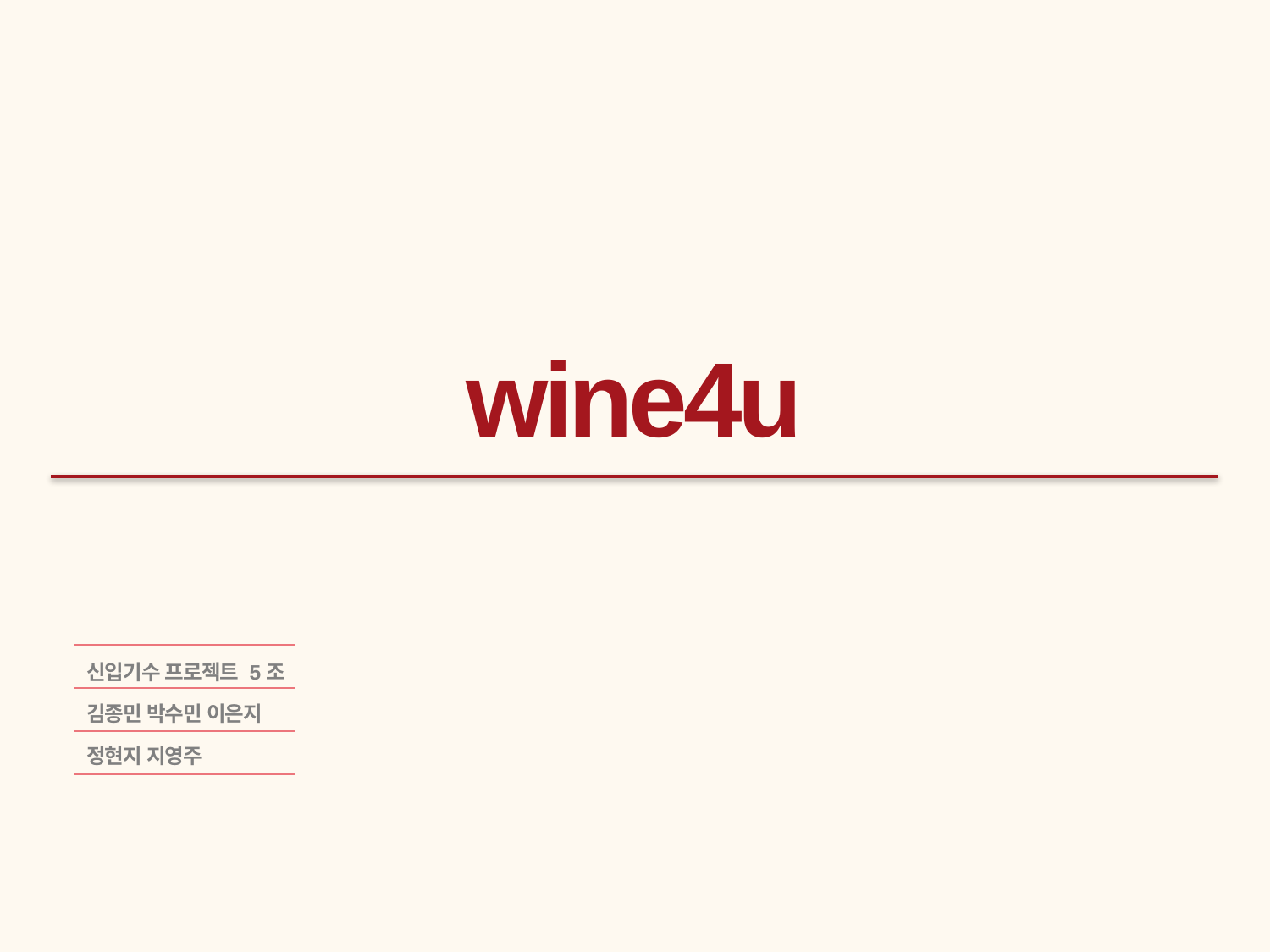

# wine4u
신입기수 프로젝트 5조
김종민 박수민 이은지
정현지 지영주